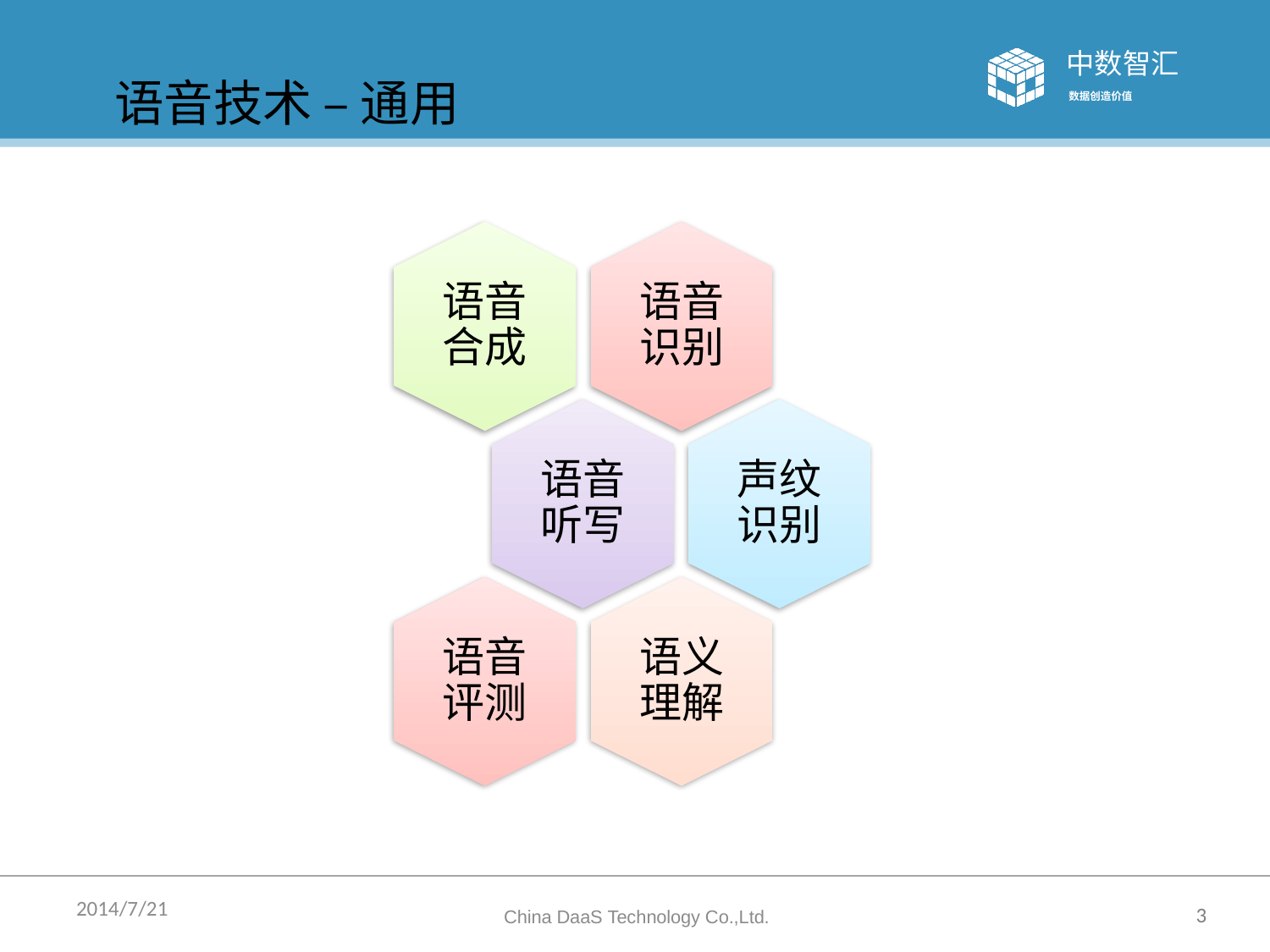

语音技术 – 通用
语音识别
语音合成
语音听写
声纹识别
语义理解
语音评测
2014/7/21
3